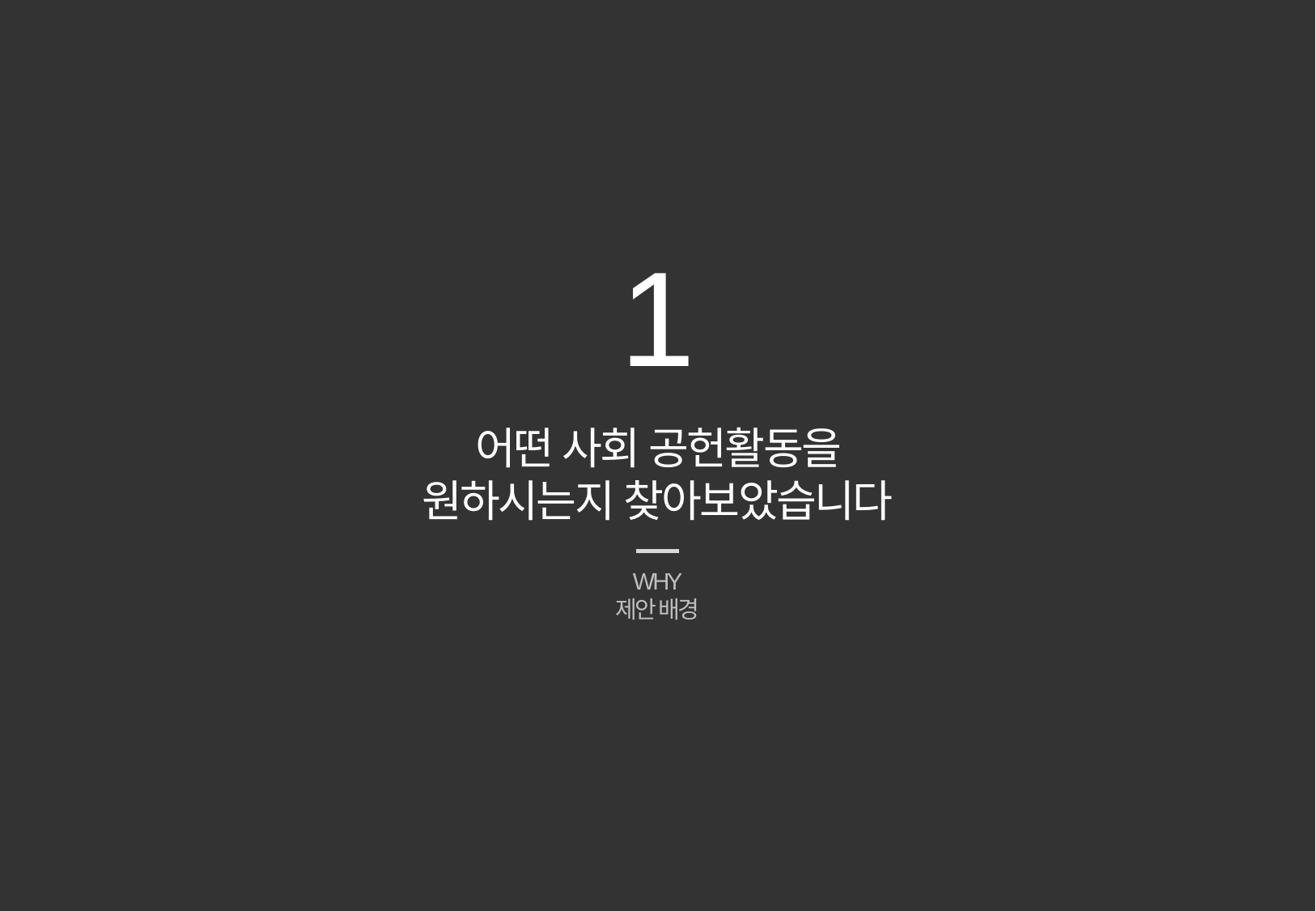

1
어떤 사회 공헌활동을 원하시는지 찾아보았습니다
WHY
제안 배경